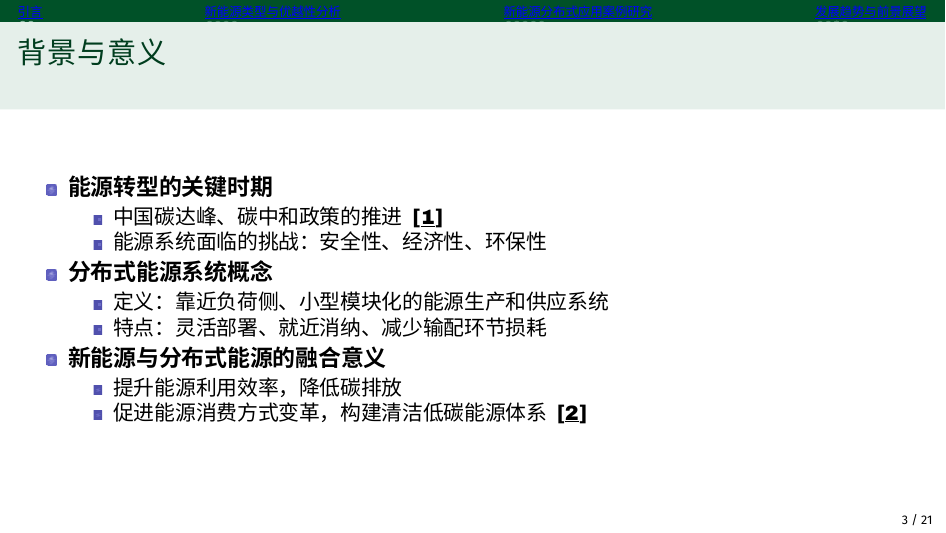

引言
新能源类型与优越性分析
新能源分布式应用案例研究
发展趋势与前景展望

背景与意义
能源转型的关键时期
中国碳达峰、碳中和政策的推进 [1]
能源系统面临的挑战：安全性、经济性、环保性
分布式能源系统概念
定义：靠近负荷侧、小型模块化的能源生产和供应系统 特点：灵活部署、就近消纳、减少输配环节损耗
新能源与分布式能源的融合意义
提升能源利用效率，降低碳排放
促进能源消费方式变革，构建清洁低碳能源体系 [2]

3 / 21